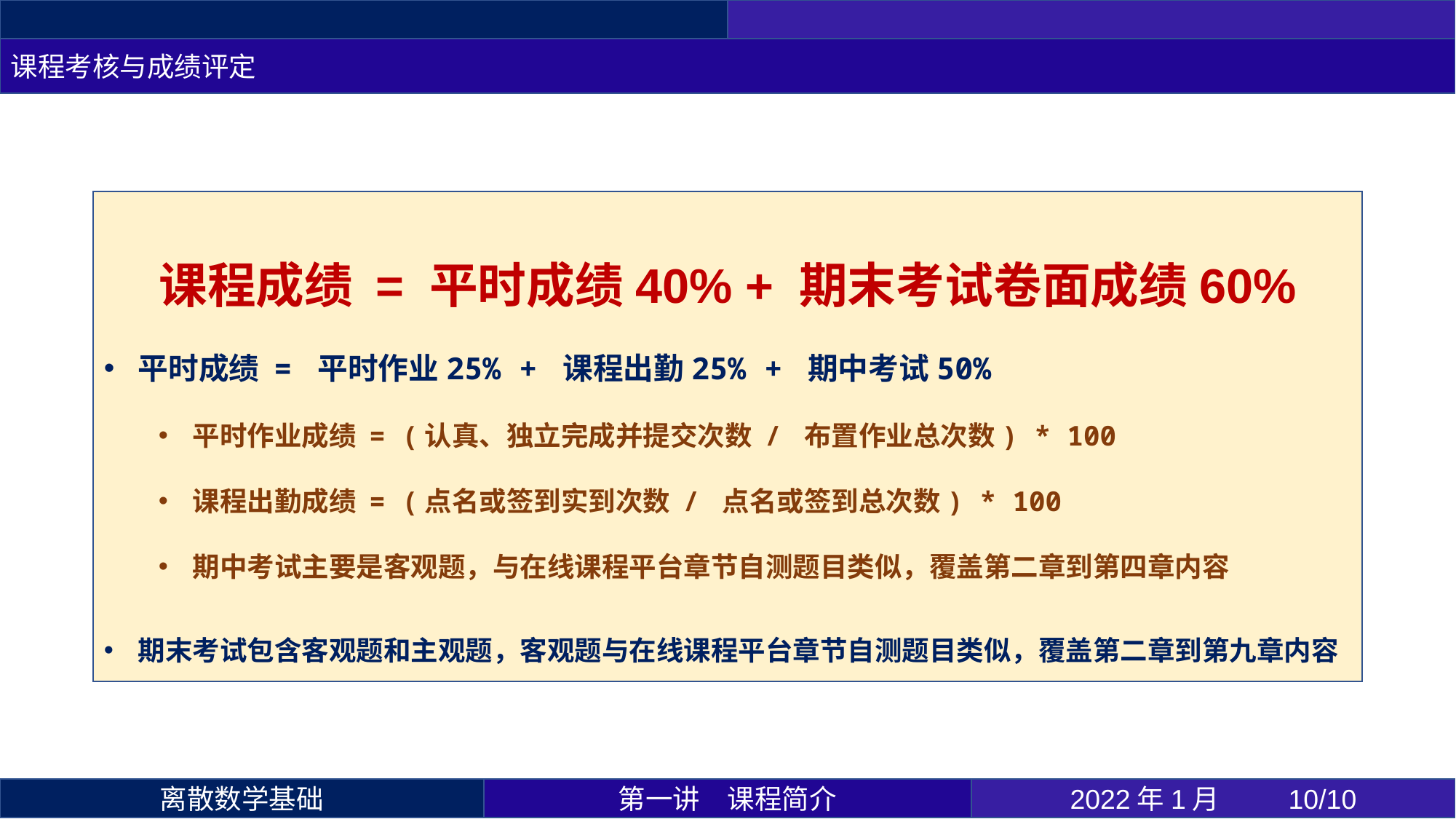

课程考核与成绩评定
课程成绩 = 平时成绩40% + 期末考试卷面成绩60%
平时成绩 = 平时作业25% + 课程出勤25% + 期中考试50%
平时作业成绩 = (认真、独立完成并提交次数 / 布置作业总次数) * 100
课程出勤成绩 = (点名或签到实到次数 / 点名或签到总次数) * 100
期中考试主要是客观题，与在线课程平台章节自测题目类似，覆盖第二章到第四章内容
期末考试包含客观题和主观题，客观题与在线课程平台章节自测题目类似，覆盖第二章到第九章内容
第一讲	课程简介
2022年1月 	10/10
离散数学基础